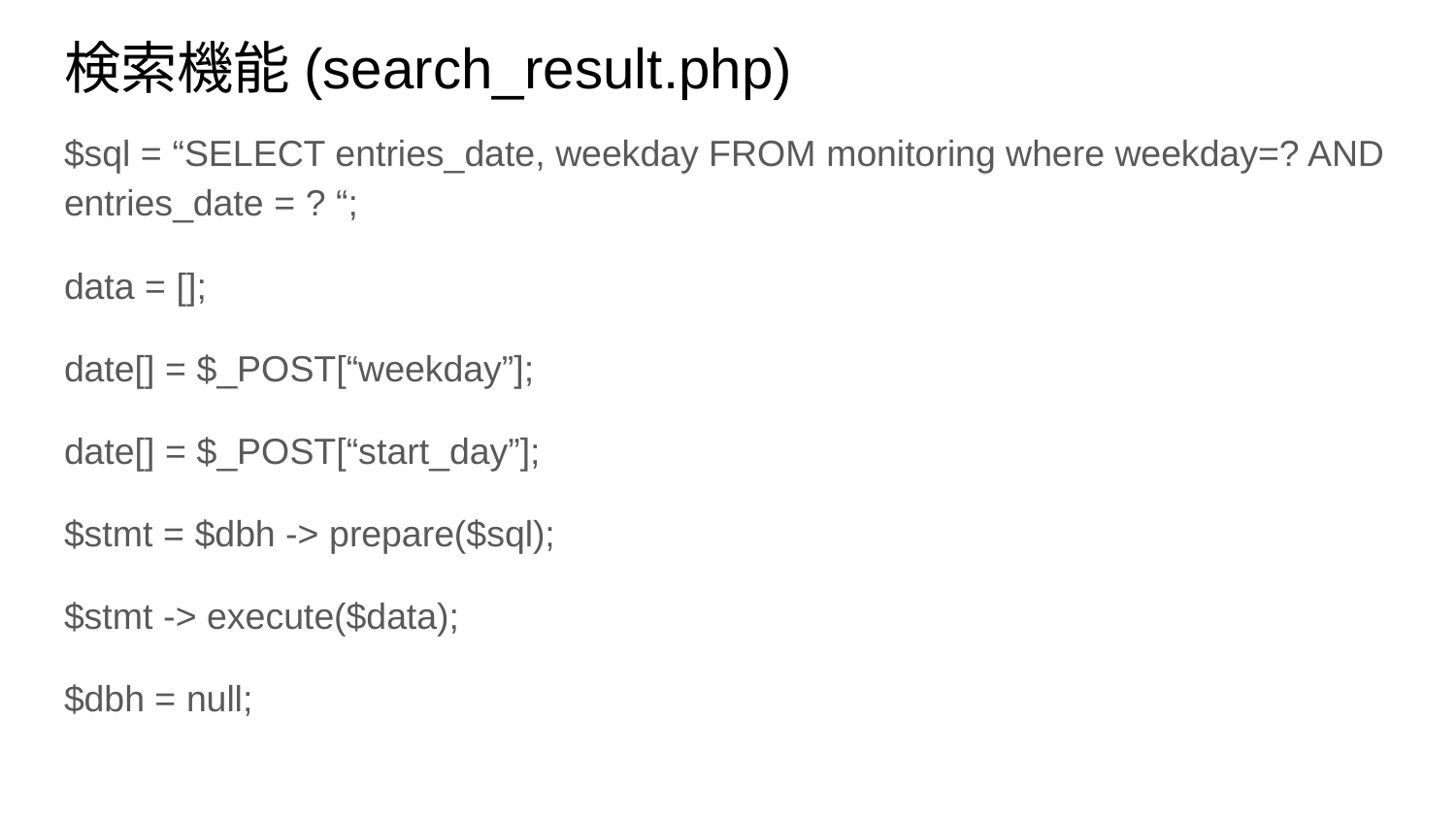

# 検索機能(search_result.php)
$sql = “SELECT entries_date, weekday FROM monitoring where weekday=? AND entries_date = ? “;
data = [];
date[] = $_POST[“weekday”];
date[] = $_POST[“start_day”];
$stmt = $dbh -> prepare($sql);
$stmt -> execute($data);
$dbh = null;